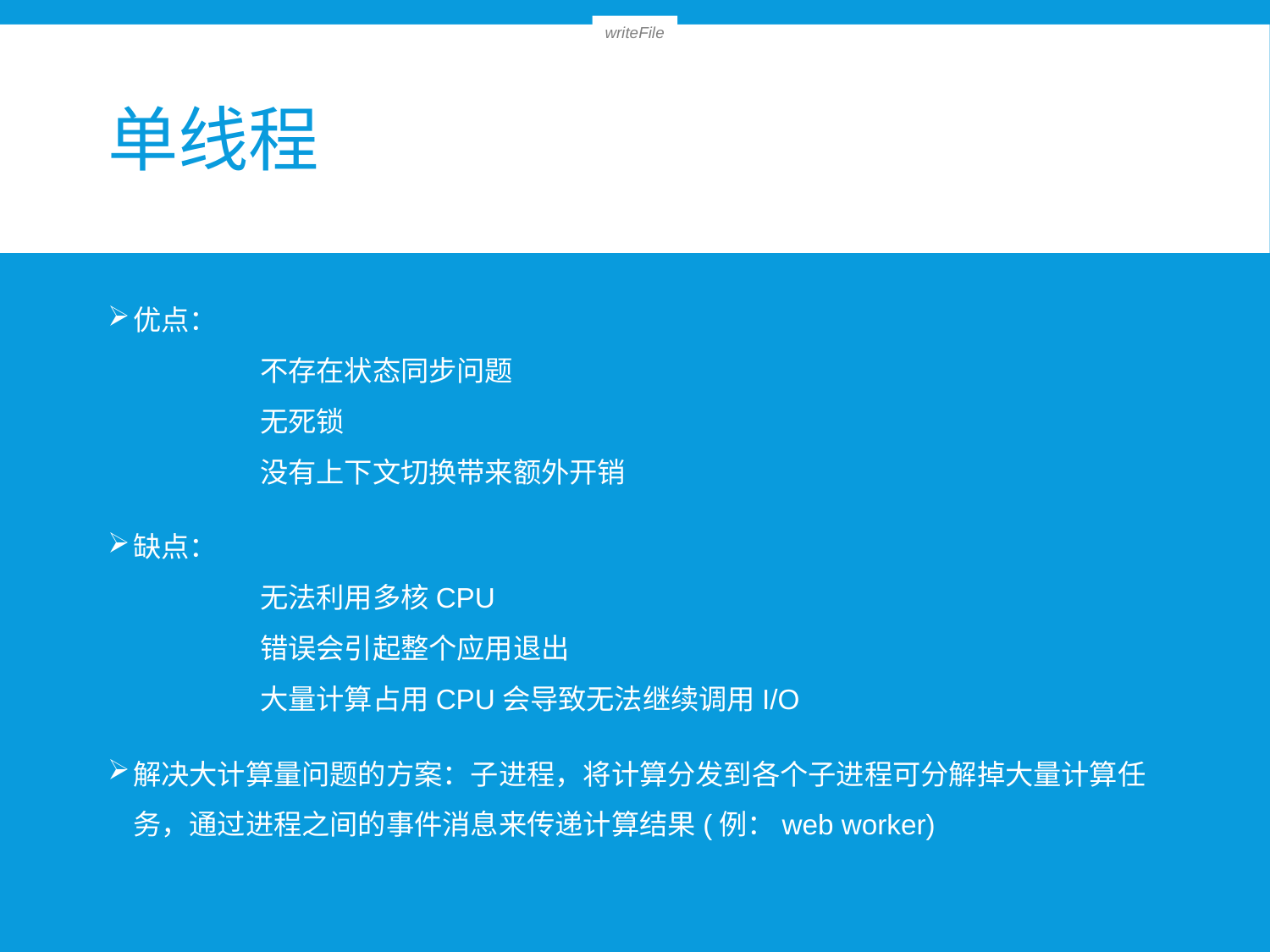

writeFile
# 单线程
优点：
	不存在状态同步问题
	无死锁
	没有上下文切换带来额外开销
缺点：
	无法利用多核CPU
	错误会引起整个应用退出
	大量计算占用CPU会导致无法继续调用I/O
解决大计算量问题的方案：子进程，将计算分发到各个子进程可分解掉大量计算任务，通过进程之间的事件消息来传递计算结果(例：web worker)